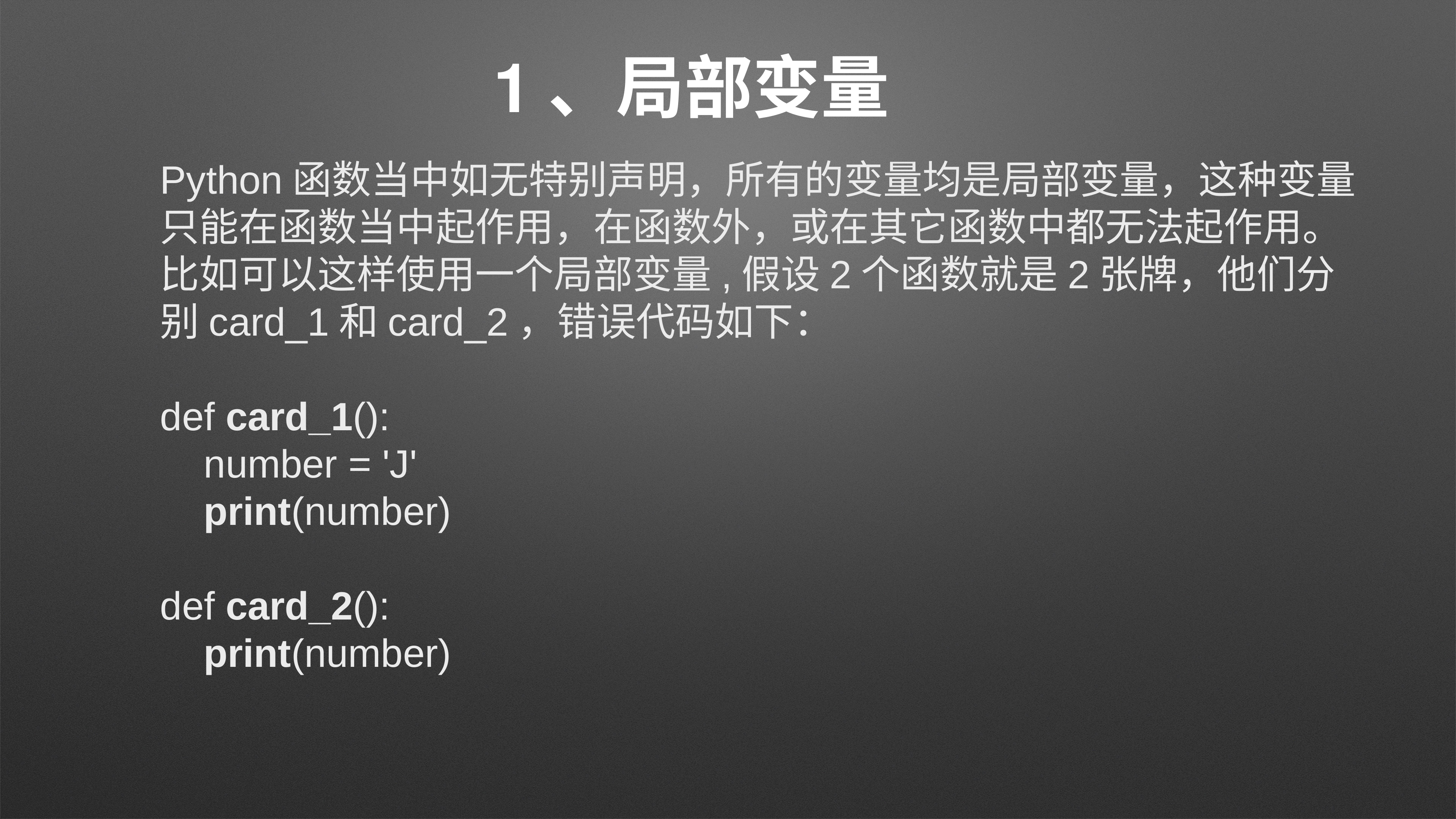

# 1、局部变量
Python函数当中如无特别声明，所有的变量均是局部变量，这种变量只能在函数当中起作用，在函数外，或在其它函数中都无法起作用。比如可以这样使用一个局部变量,假设2个函数就是2张牌，他们分别card_1和card_2，错误代码如下：

def card_1():
    number = 'J'
    print(number)

def card_2():
    print(number)